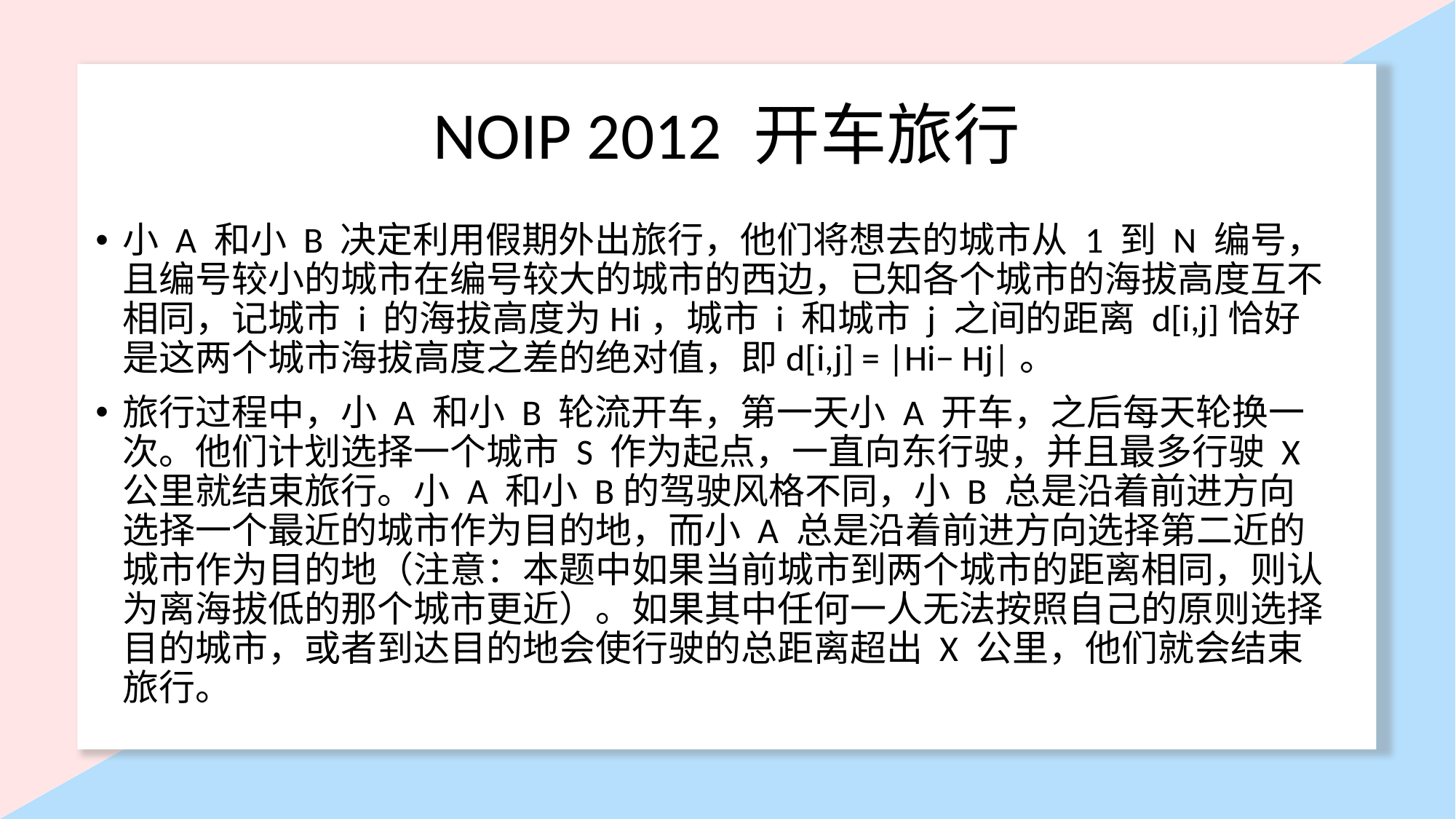

# NOIP 2012 开车旅行
小 A 和小 B 决定利用假期外出旅行，他们将想去的城市从 1 到 N 编号，且编号较小的城市在编号较大的城市的西边，已知各个城市的海拔高度互不相同，记城市 i 的海拔高度为Hi，城市 i 和城市 j 之间的距离 d[i,j]恰好是这两个城市海拔高度之差的绝对值，即d[i,j] = |Hi− Hj|。
旅行过程中，小 A 和小 B 轮流开车，第一天小 A 开车，之后每天轮换一次。他们计划选择一个城市 S 作为起点，一直向东行驶，并且最多行驶 X 公里就结束旅行。小 A 和小 B的驾驶风格不同，小 B 总是沿着前进方向选择一个最近的城市作为目的地，而小 A 总是沿着前进方向选择第二近的城市作为目的地（注意：本题中如果当前城市到两个城市的距离相同，则认为离海拔低的那个城市更近）。如果其中任何一人无法按照自己的原则选择目的城市，或者到达目的地会使行驶的总距离超出 X 公里，他们就会结束旅行。